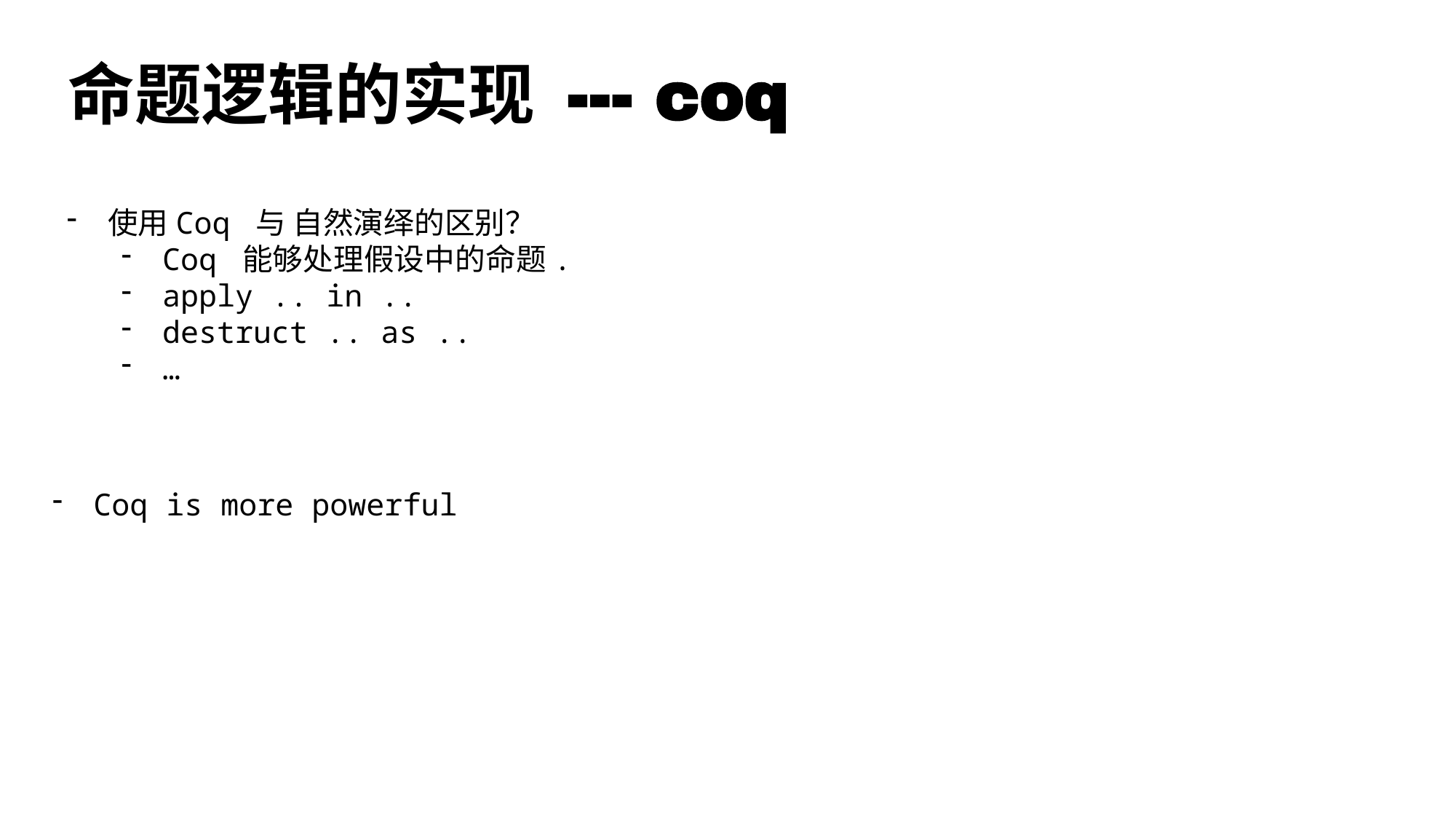

# 命题逻辑的实现 --- coq
使用Coq 与 自然演绎的区别？
Coq 能够处理假设中的命题.
apply .. in ..
destruct .. as ..
…

Coq is more powerful